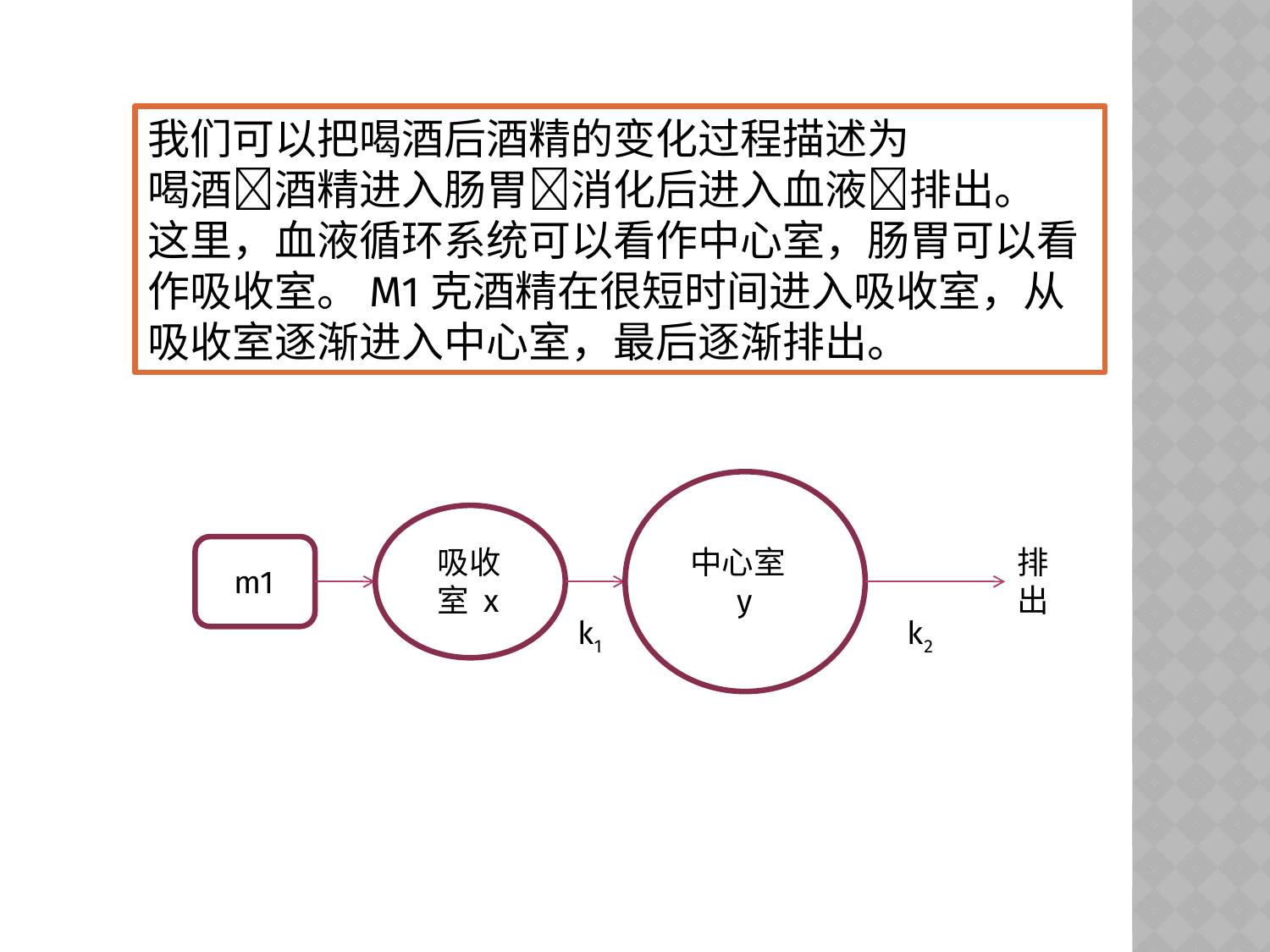

我们可以把喝酒后酒精的变化过程描述为
喝酒→酒精进入肠胃→消化后进入血液→排出。
这里，血液循环系统可以看作中心室，肠胃可以看作吸收室。M1克酒精在很短时间进入吸收室，从吸收室逐渐进入中心室，最后逐渐排出。

吸收室 x
中心室   y
排出
k1
k2
  m1